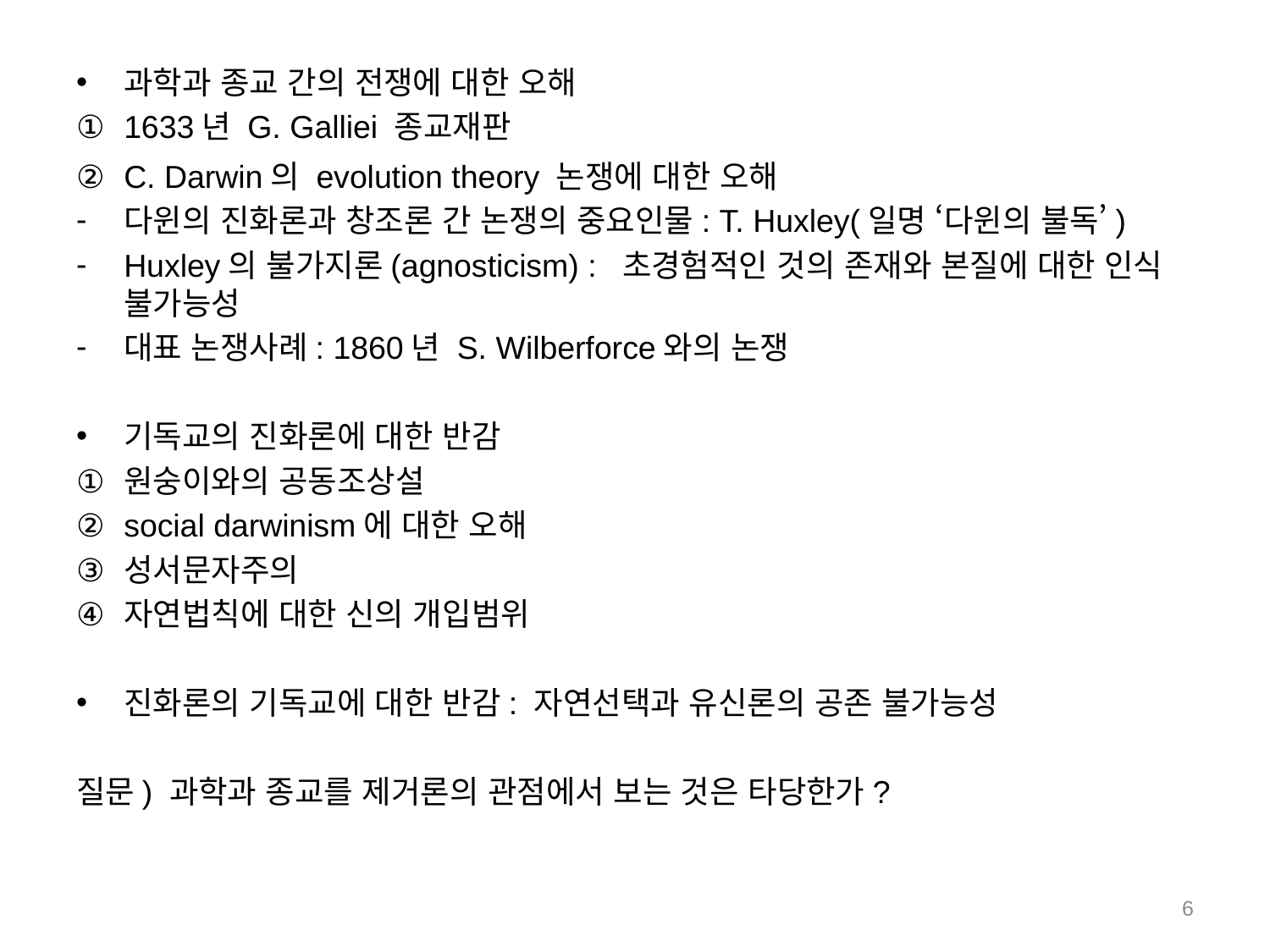

과학과 종교 간의 전쟁에 대한 오해
1633년 G. Galliei 종교재판

C. Darwin의 evolution theory 논쟁에 대한 오해
다윈의 진화론과 창조론 간 논쟁의 중요인물: T. Huxley(일명 ‘다윈의 불독’)
Huxley의 불가지론(agnosticism) :  초경험적인 것의 존재와 본질에 대한 인식 불가능성
대표 논쟁사례: 1860년 S. Wilberforce와의 논쟁

기독교의 진화론에 대한 반감
원숭이와의 공동조상설
social darwinism에 대한 오해
성서문자주의
자연법칙에 대한 신의 개입범위

진화론의 기독교에 대한 반감: 자연선택과 유신론의 공존 불가능성

질문) 과학과 종교를 제거론의 관점에서 보는 것은 타당한가?
6